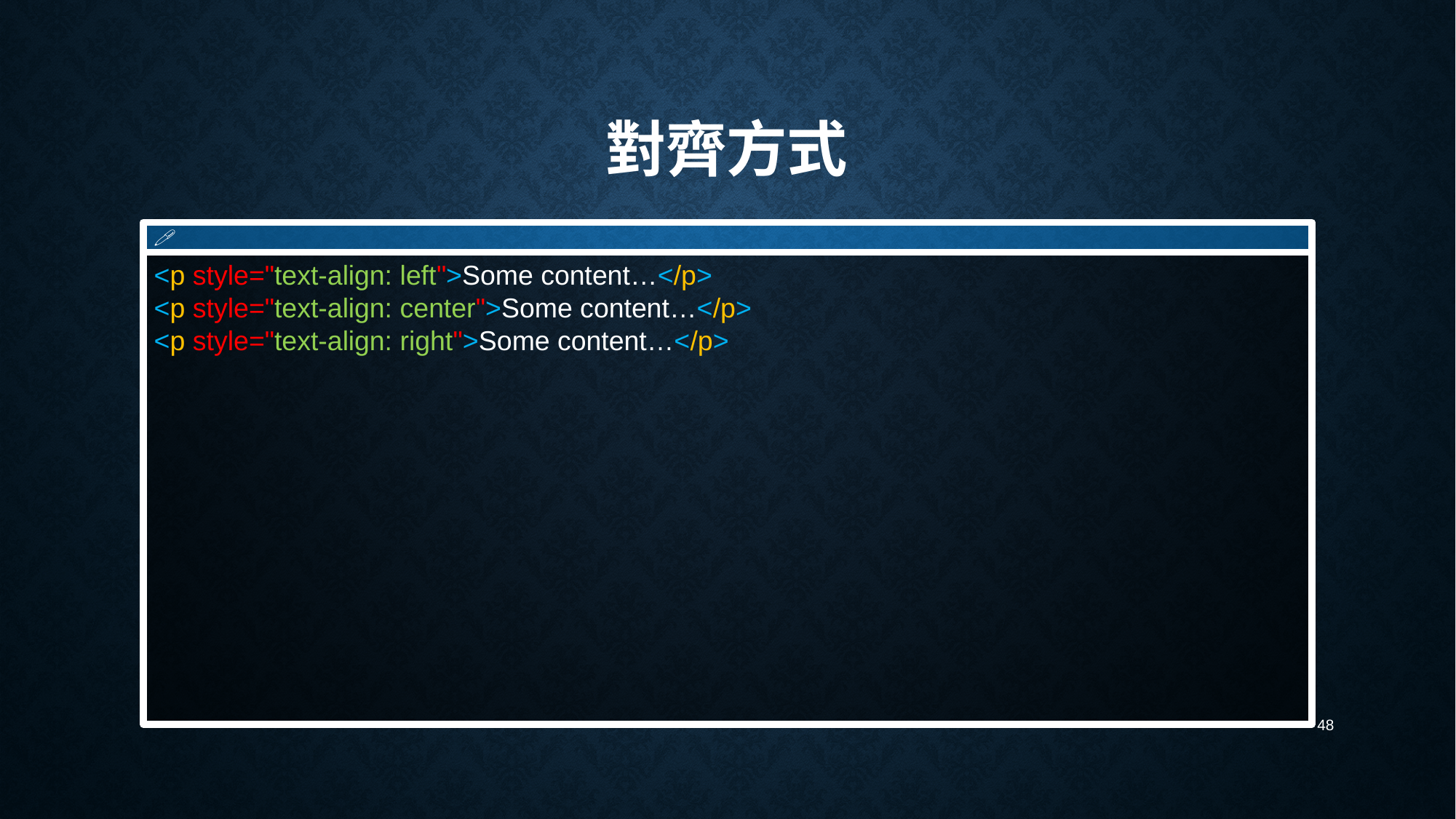

# 對齊方式
🖊
<p style="text-align: left">Some content…</p>
<p style="text-align: center">Some content…</p>
<p style="text-align: right">Some content…</p>

48